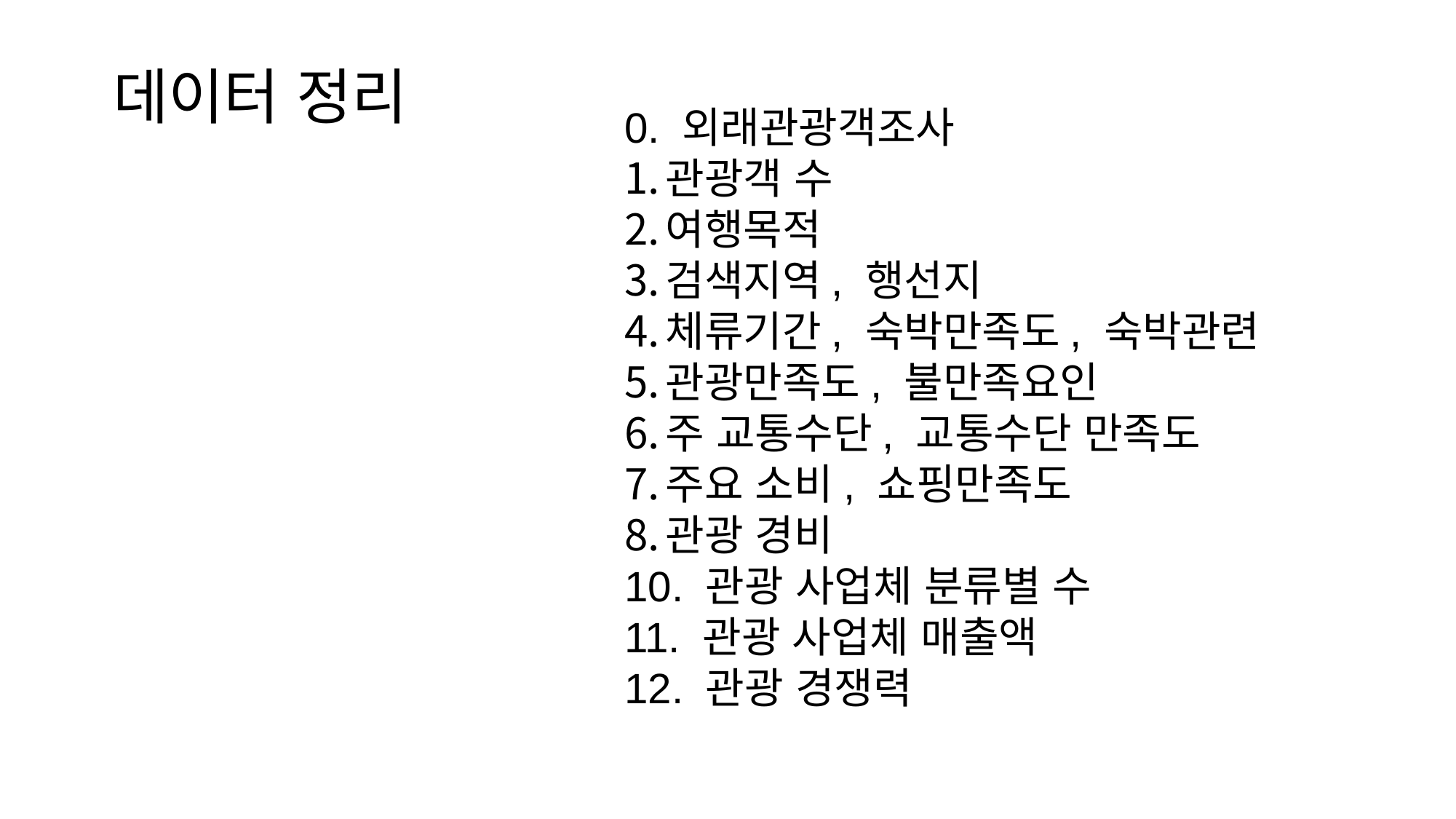

데이터 정리
0. 외래관광객조사
관광객 수
여행목적
검색지역, 행선지
체류기간, 숙박만족도, 숙박관련
관광만족도, 불만족요인
주 교통수단, 교통수단 만족도
주요 소비, 쇼핑만족도
관광 경비
10. 관광 사업체 분류별 수
11. 관광 사업체 매출액
12. 관광 경쟁력